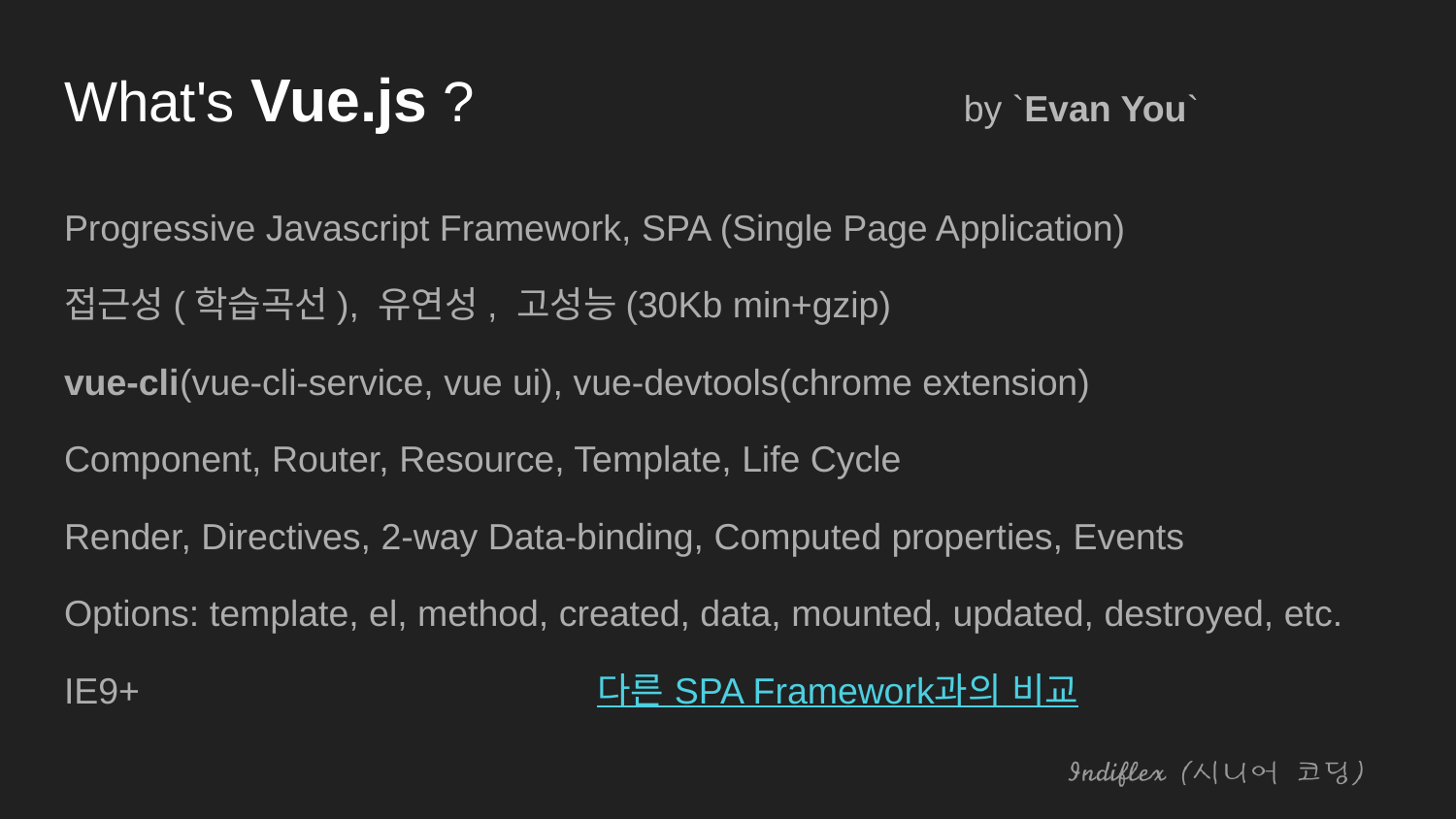

# What's Vue.js ?                               by `Evan You`
Progressive Javascript Framework, SPA (Single Page Application)
접근성(학습곡선), 유연성, 고성능(30Kb min+gzip)
vue-cli(vue-cli-service, vue ui), vue-devtools(chrome extension)
Component, Router, Resource, Template, Life Cycle
Render, Directives, 2-way Data-binding, Computed properties, Events
Options: template, el, method, created, data, mounted, updated, destroyed, etc.
IE9+                                            다른 SPA Framework과의 비교